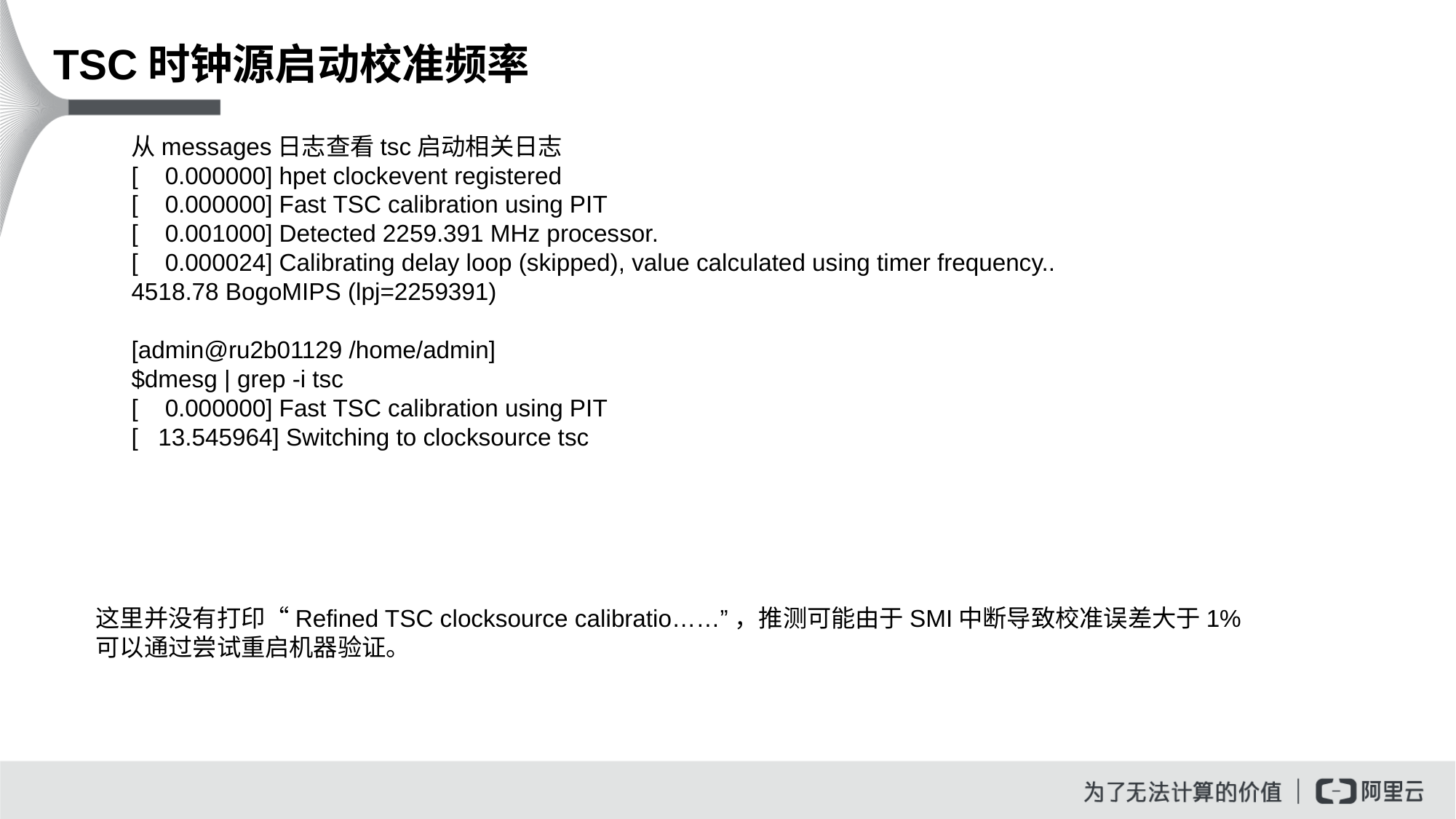

TSC时钟源启动校准频率

从messages日志查看tsc启动相关日志
[    0.000000] hpet clockevent registered
[    0.000000] Fast TSC calibration using PIT
[    0.001000] Detected 2259.391 MHz processor.
[    0.000024] Calibrating delay loop (skipped), value calculated using timer frequency..
4518.78 BogoMIPS (lpj=2259391)

[admin@ru2b01129 /home/admin]
$dmesg | grep -i tsc
[    0.000000] Fast TSC calibration using PIT
[   13.545964] Switching to clocksource tsc

这里并没有打印“Refined TSC clocksource calibratio……”，推测可能由于SMI中断导致校准误差大于1%
可以通过尝试重启机器验证。